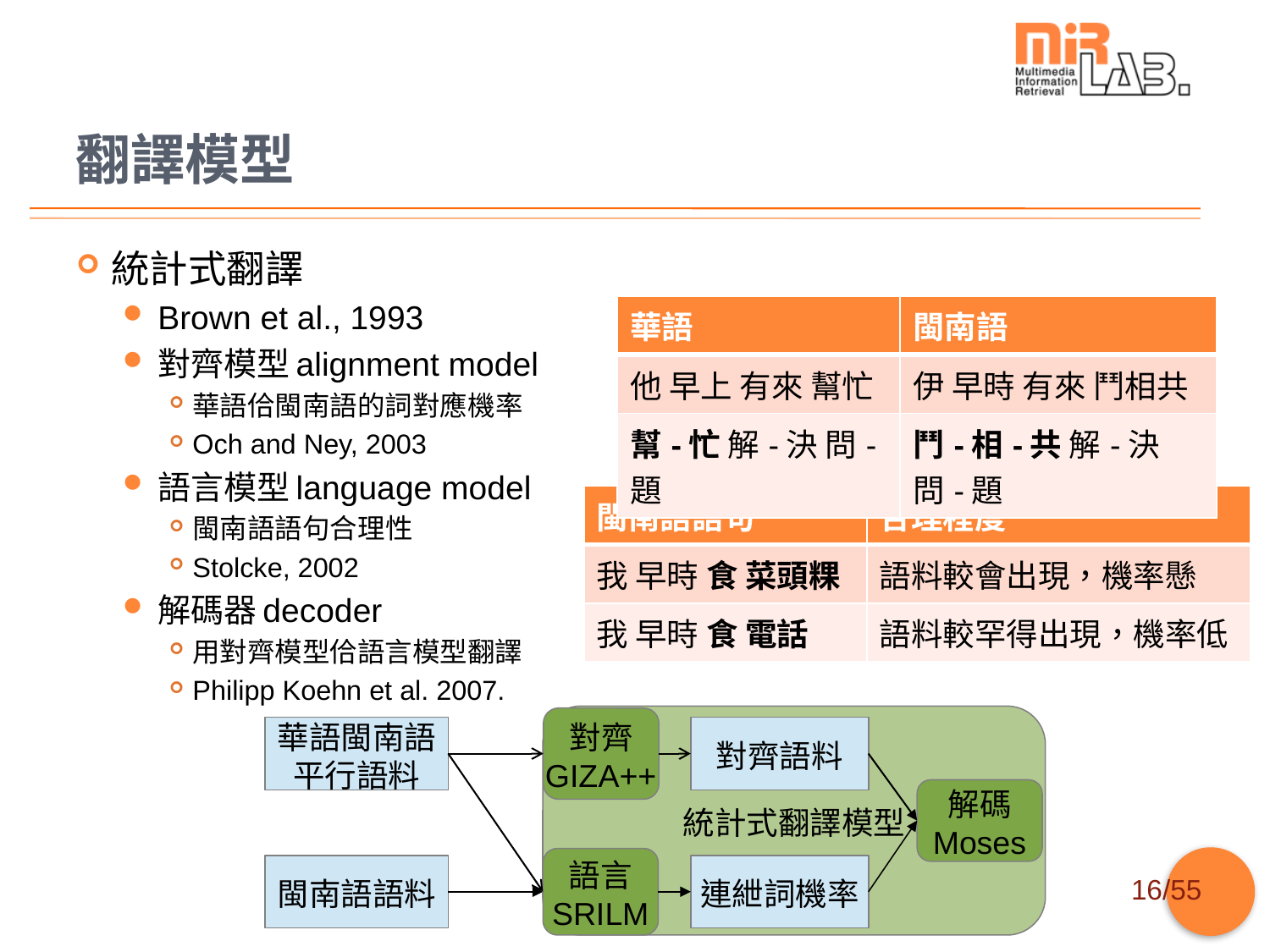

# 翻譯模型
統計式翻譯
Brown et al., 1993
對齊模型alignment model
華語佮閩南語的詞對應機率
Och and Ney, 2003
語言模型language model
閩南語語句合理性
Stolcke, 2002
解碼器decoder
用對齊模型佮語言模型翻譯
Philipp Koehn et al. 2007.

| 華語 | 閩南語 |
| --- | --- |
| 他 早上 有來 幫忙 | 伊 早時 有來 鬥相共 |
| 幫-忙 解-決 問-題 | 鬥-相-共 解-決 問-題 |
| 閩南語語句 | 合理程度 |
| --- | --- |
| 我 早時 食 菜頭粿 | 語料較會出現，機率懸 |
| 我 早時 食 電話 | 語料較罕得出現，機率低 |
統計式翻譯模型
對齊
GIZA++
對齊語料
華語閩南語
平行語料
解碼
Moses
語言
SRILM
閩南語語料
連紲詞機率